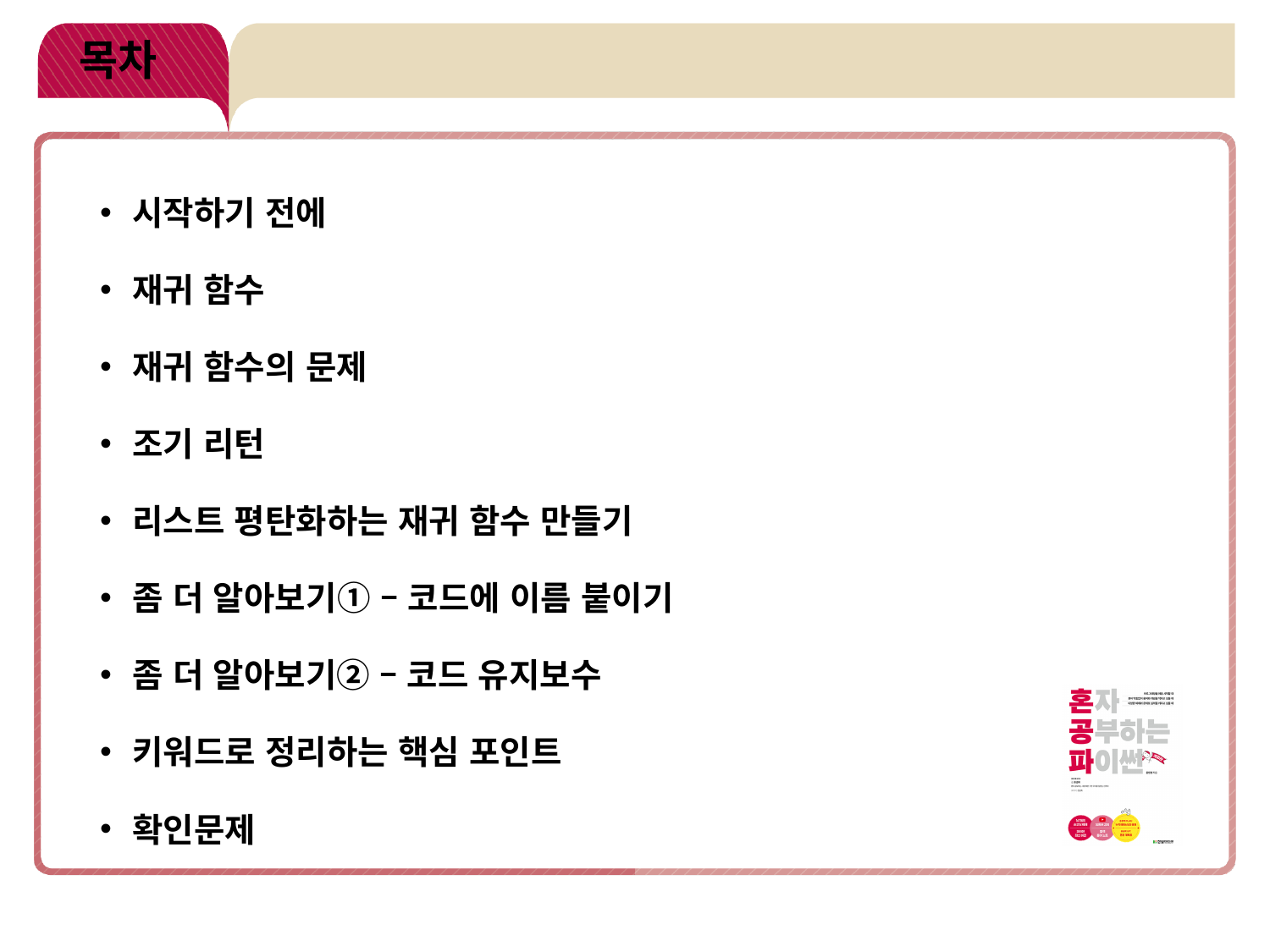

# 목차
시작하기 전에
재귀 함수
재귀 함수의 문제
조기 리턴
리스트 평탄화하는 재귀 함수 만들기
좀 더 알아보기① – 코드에 이름 붙이기
좀 더 알아보기② – 코드 유지보수
키워드로 정리하는 핵심 포인트
확인문제